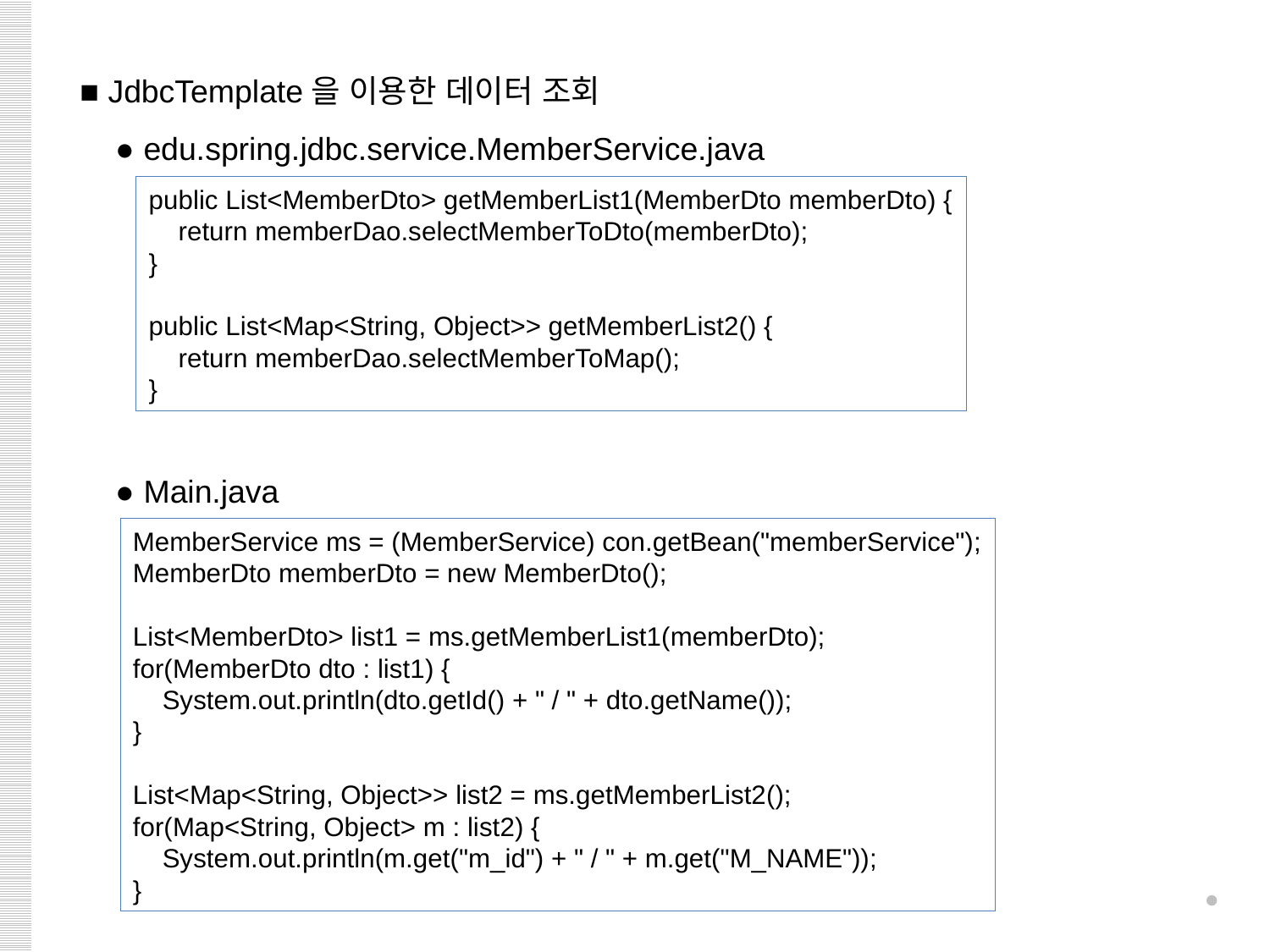

■ JdbcTemplate을 이용한 데이터 조회
    ● edu.spring.jdbc.service.MemberService.java

    ● Main.java

public List<MemberDto> getMemberList1(MemberDto memberDto) {
    return memberDao.selectMemberToDto(memberDto);
}

public List<Map<String, Object>> getMemberList2() {
    return memberDao.selectMemberToMap();
}
MemberService ms = (MemberService) con.getBean("memberService");
MemberDto memberDto = new MemberDto();

List<MemberDto> list1 = ms.getMemberList1(memberDto);
for(MemberDto dto : list1) {
    System.out.println(dto.getId() + " / " + dto.getName());
}

List<Map<String, Object>> list2 = ms.getMemberList2();
for(Map<String, Object> m : list2) {
    System.out.println(m.get("m_id") + " / " + m.get("M_NAME"));
}